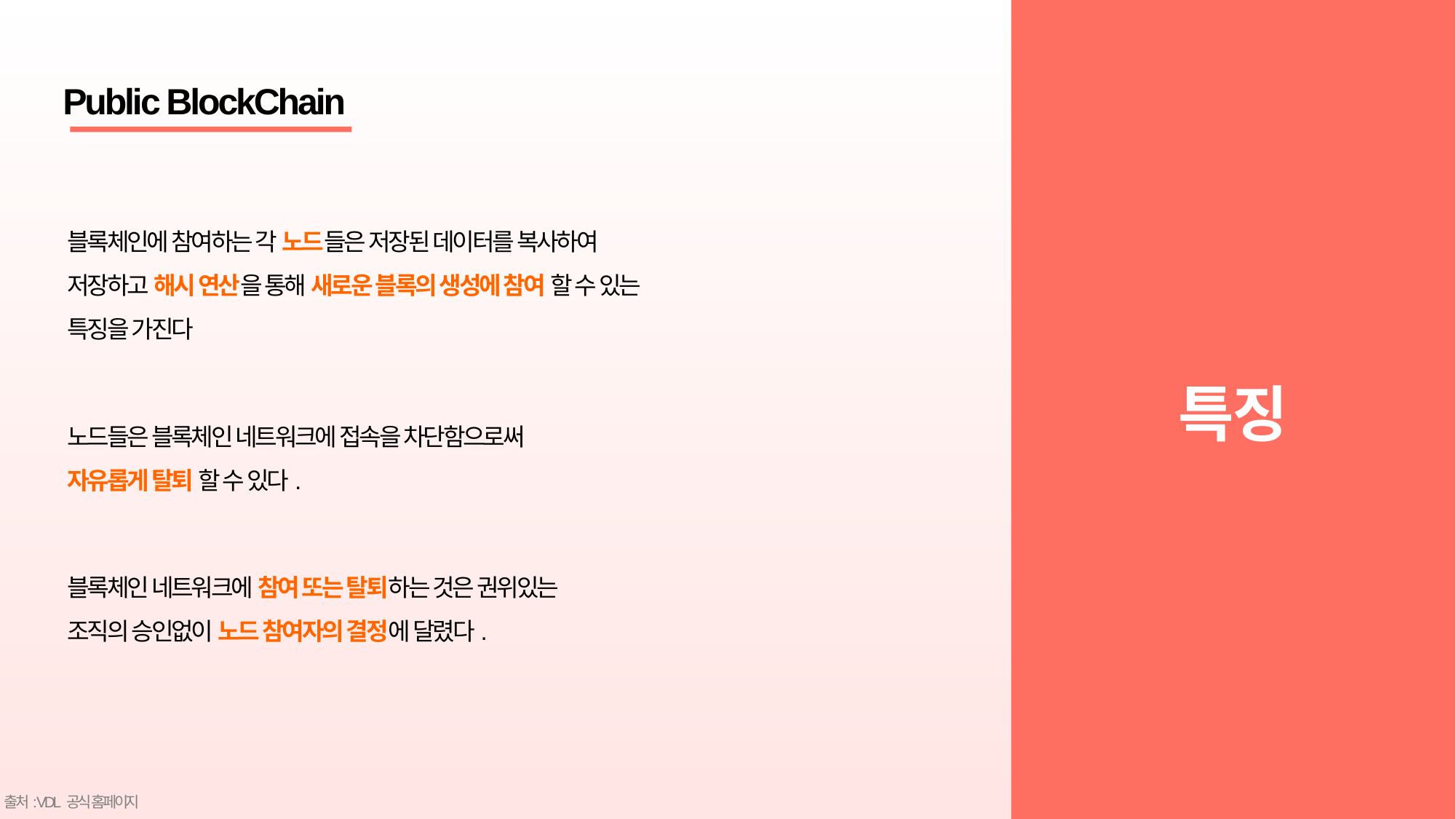

Public BlockChain

블록체인에 참여하는 각 노드들은 저장된 데이터를 복사하여 저장하고 해시 연산을 통해 새로운 블록의 생성에 참여 할 수 있는 특징을 가진다
특징

노드들은 블록체인 네트워크에 접속을 차단함으로써
자유롭게 탈퇴 할 수 있다.
블록체인 네트워크에 참여 또는 탈퇴하는 것은 권위있는
조직의 승인없이 노드 참여자의 결정에 달렸다.
출처: VDL 공식 홈페이지